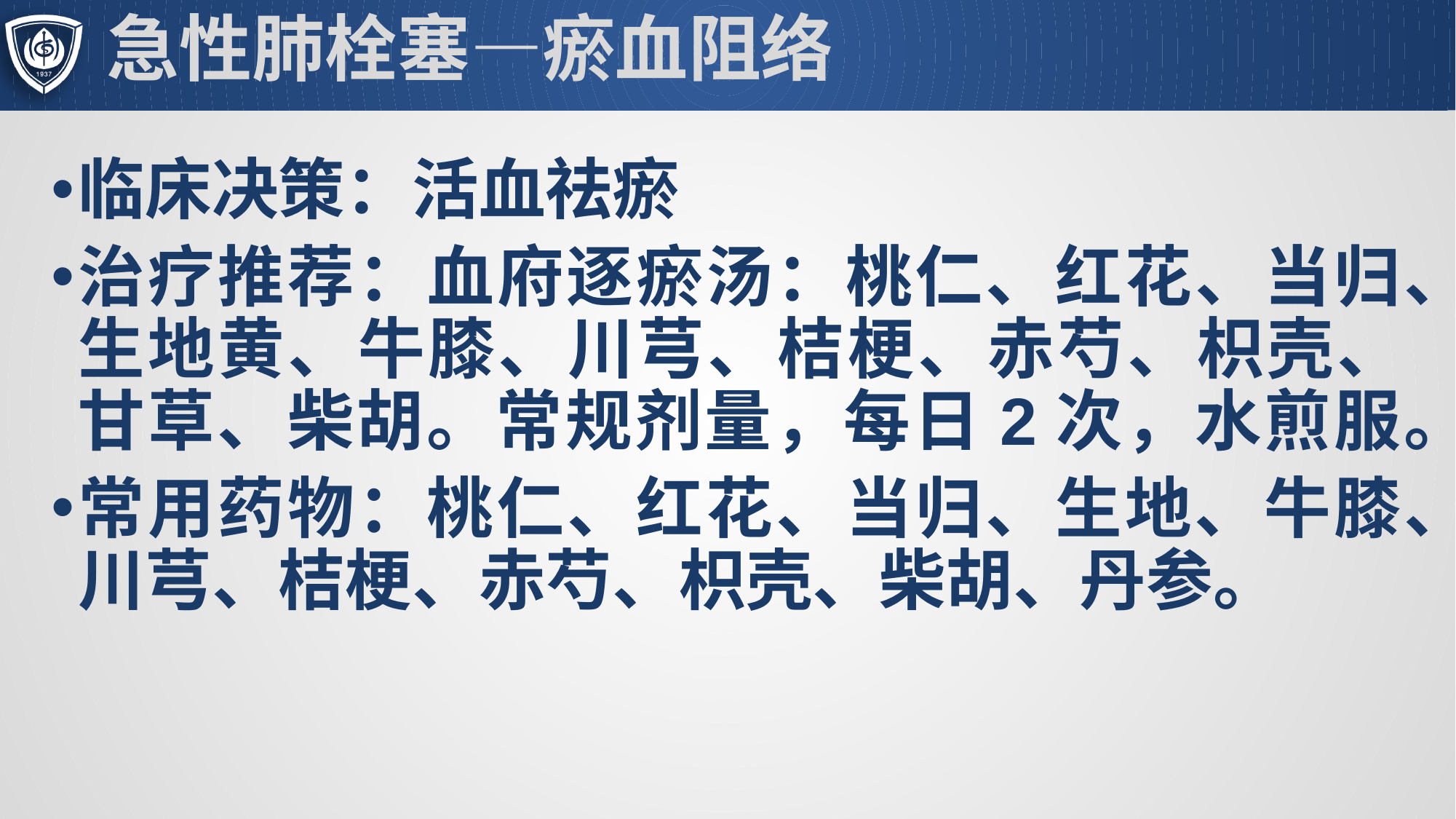

# 急性肺栓塞—瘀血阻络
临床决策：活血祛瘀
治疗推荐：血府逐瘀汤：桃仁、红花、当归、生地黄、牛膝、川芎、桔梗、赤芍、枳壳、甘草、柴胡。常规剂量，每日2次，水煎服。
常用药物：桃仁、红花、当归、生地、牛膝、川芎、桔梗、赤芍、枳壳、柴胡、丹参。